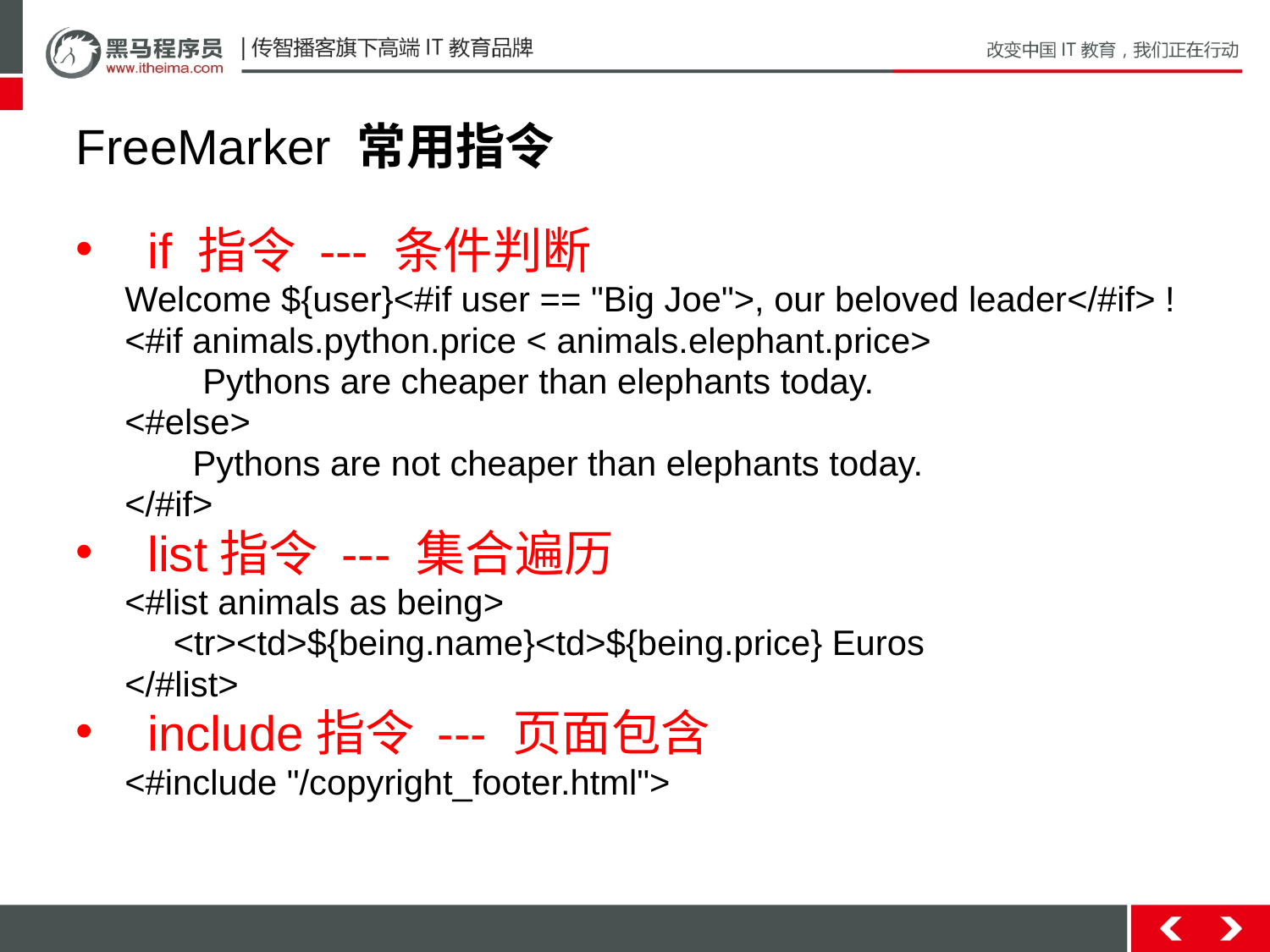

# FreeMarker 常用指令
if 指令 --- 条件判断
     Welcome ${user}<#if user == "Big Joe">, our beloved leader</#if> !
     <#if animals.python.price < animals.elephant.price>
             Pythons are cheaper than elephants today.
     <#else>
            Pythons are not cheaper than elephants today.
     </#if>
list指令 --- 集合遍历
     <#list animals as being>
          <tr><td>${being.name}<td>${being.price} Euros
     </#list>
include指令 --- 页面包含
     <#include "/copyright_footer.html">